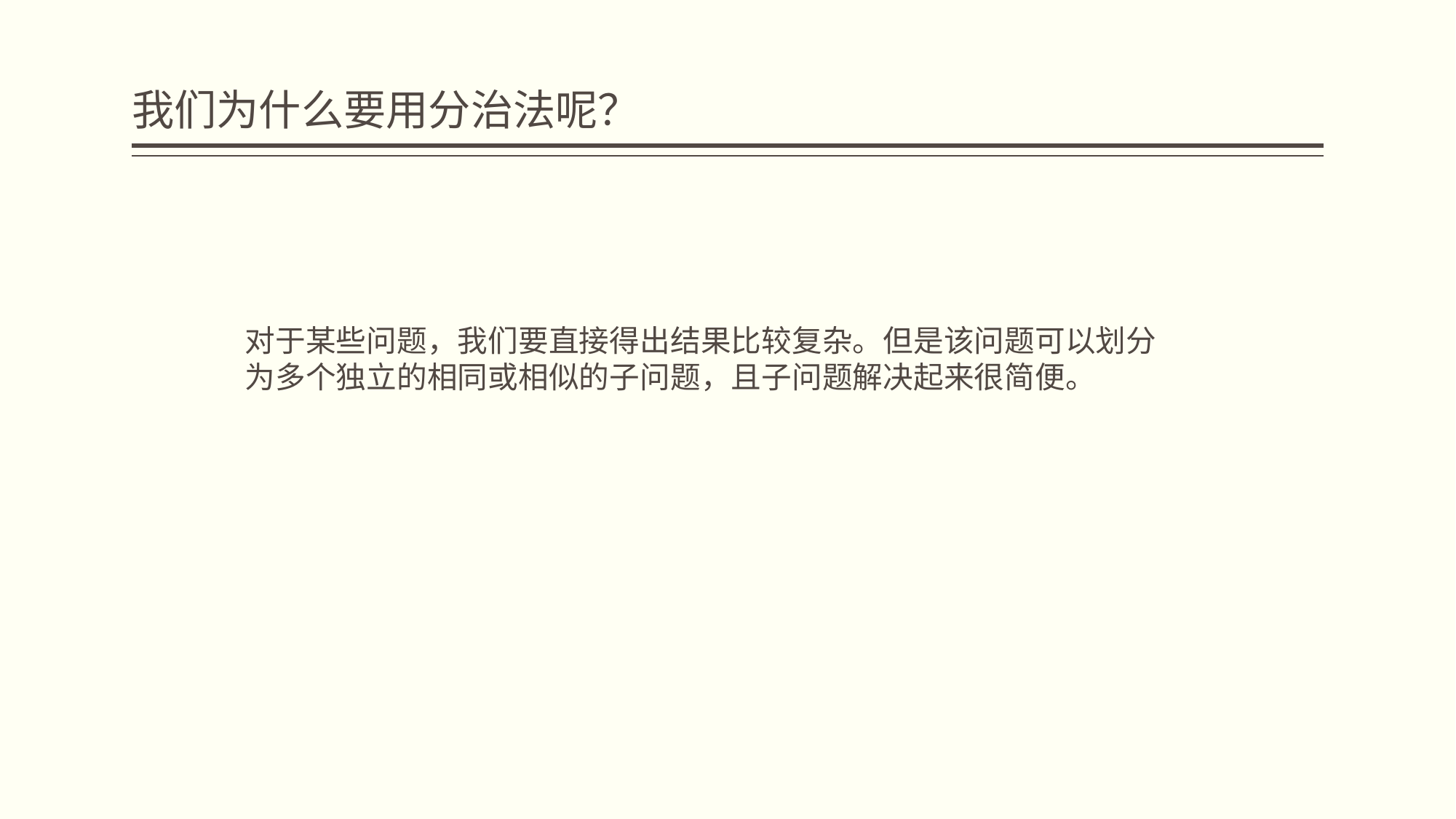

# 我们为什么要用分治法呢？
对于某些问题，我们要直接得出结果比较复杂。但是该问题可以划分为多个独立的相同或相似的子问题，且子问题解决起来很简便。